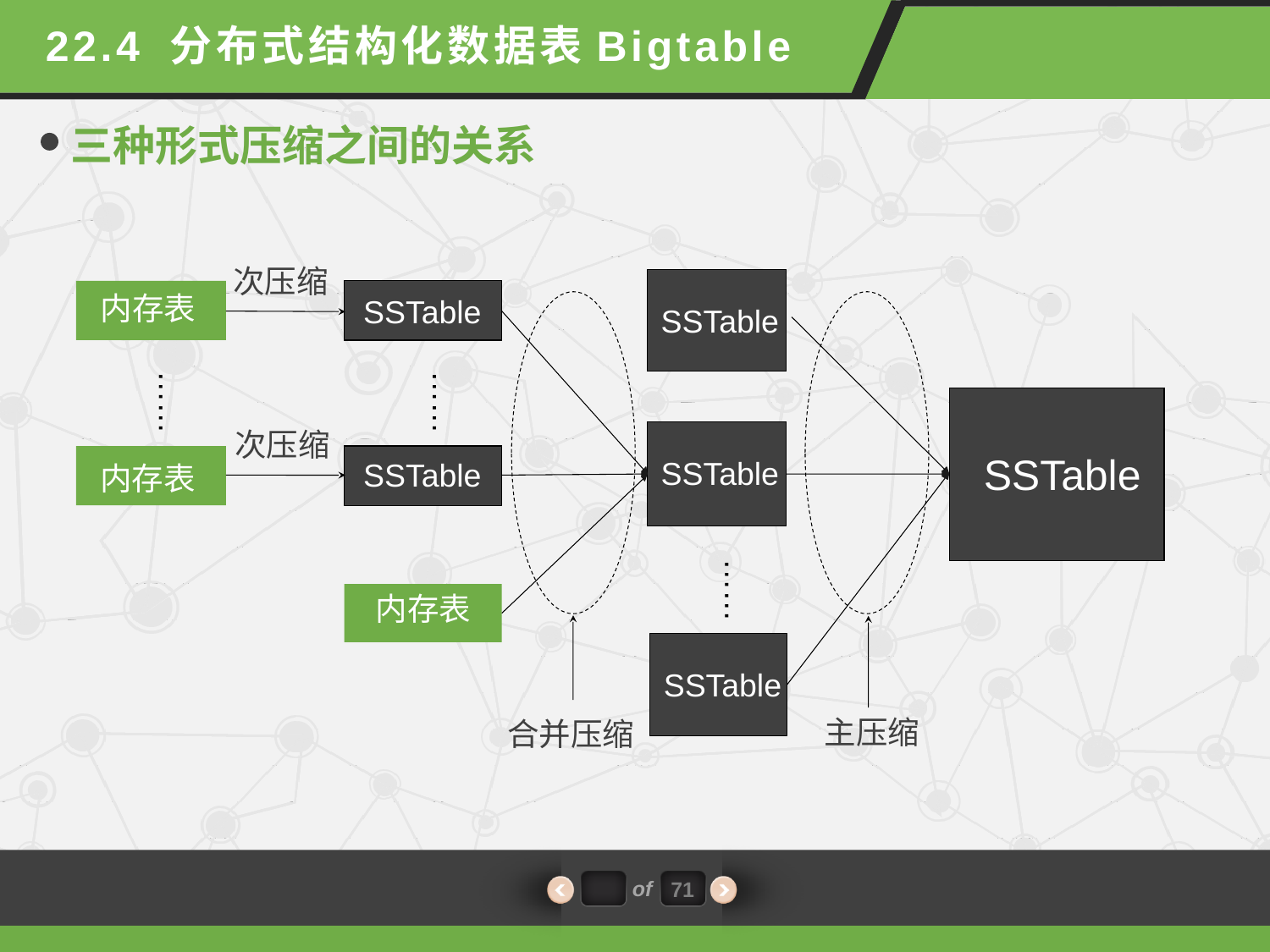

22.4 分布式结构化数据表Bigtable
三种形式压缩之间的关系

次压缩

内存表
SSTable

SSTable

……
……

次压缩

SSTable
SSTable
SSTable
内存表

……

内存表

SSTable
主压缩
合并压缩
46